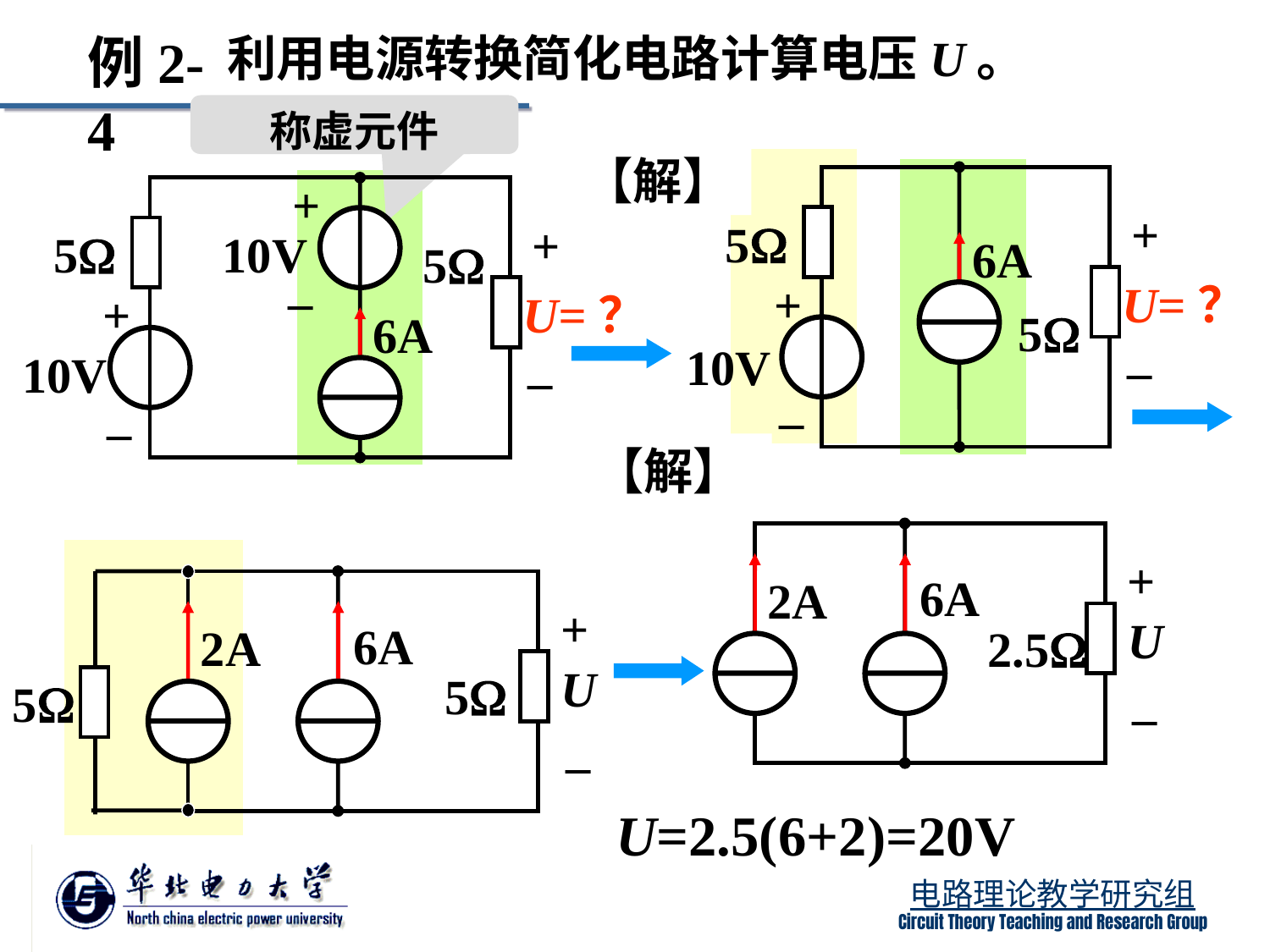

例2-4
利用电源转换简化电路计算电压U。
称虚元件

+
5Ω

6A

+

U=？

5Ω

_
10V
_

+

+
5Ω

10V
5Ω
_
+

U=？
6A

_
10V

_
【解】

【解】

+

6A
2A

U
2.5Ω

_

+

6A
2A

U
5Ω
5Ω

_

U=2.5(6+2)=20V